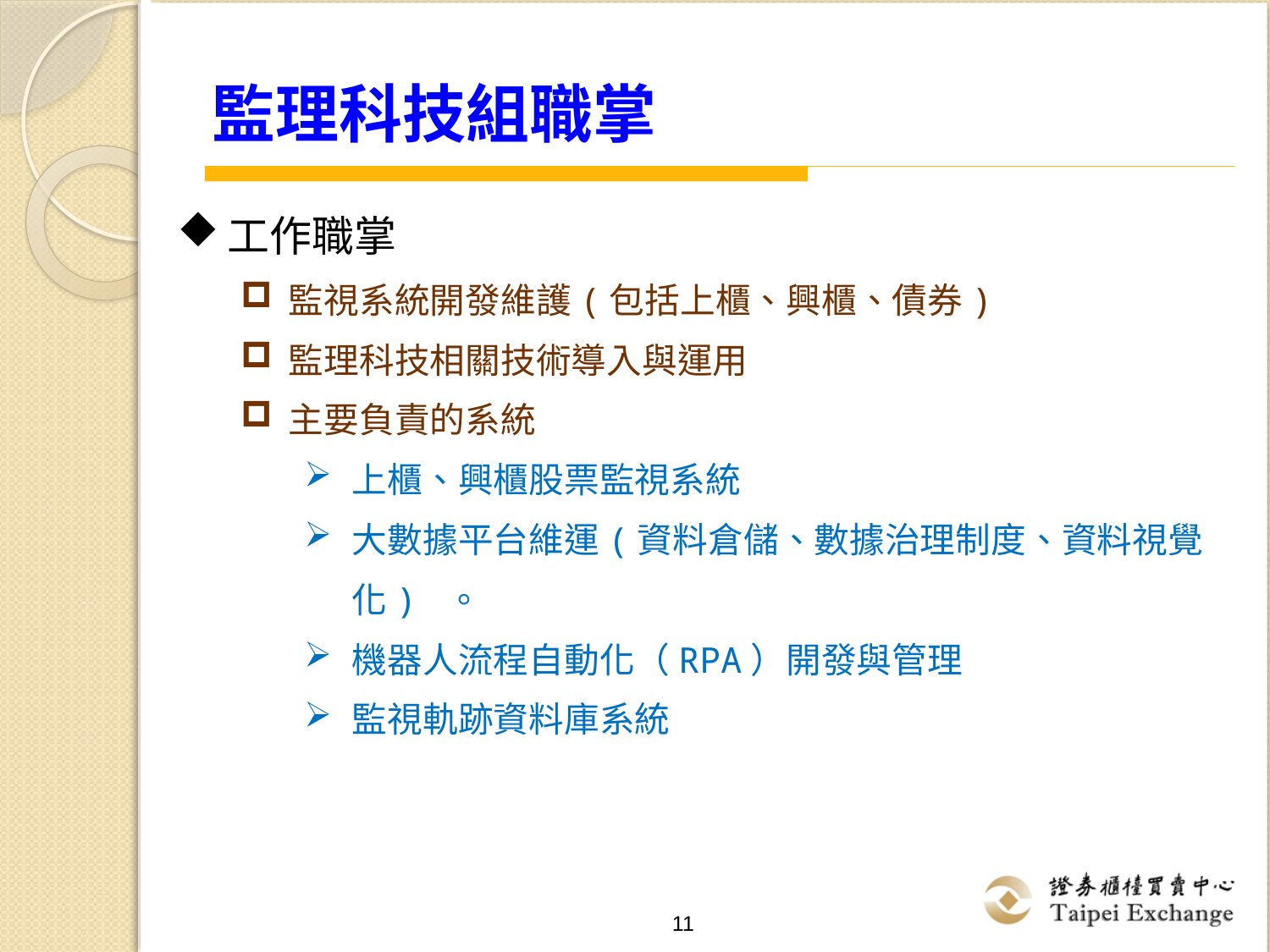

# 監理科技組職掌
工作職掌
監視系統開發維護(包括上櫃、興櫃、債券)
監理科技相關技術導入與運用
主要負責的系統
上櫃、興櫃股票監視系統
大數據平台維運(資料倉儲、數據治理制度、資料視覺化) 。
機器人流程自動化（RPA）開發與管理
監視軌跡資料庫系統
11